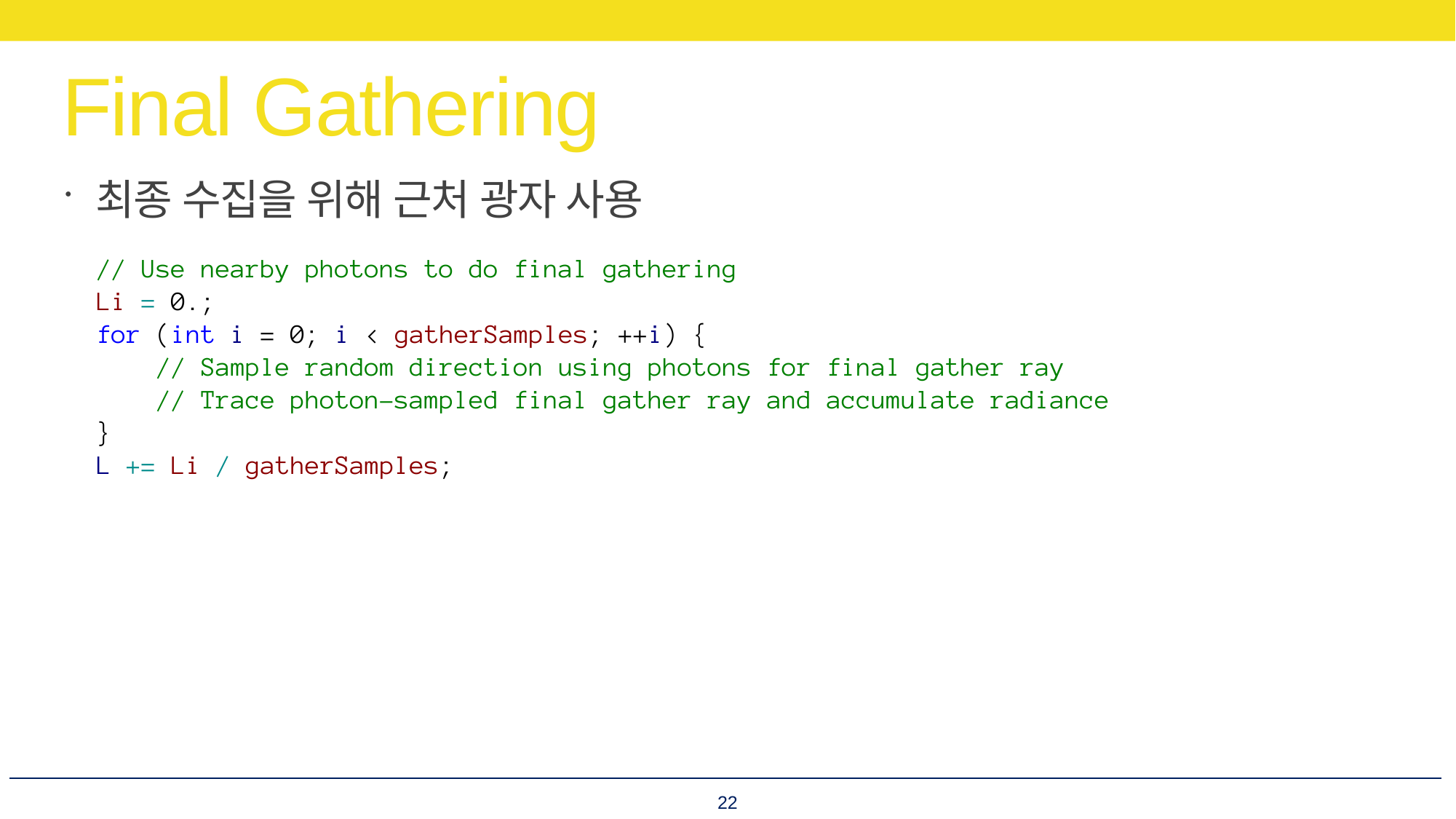

# Final Gathering
최종 수집을 위해 근처 광자 사용
// Use nearby photons to do final gathering
Li = 0.;
for (int i = 0; i < gatherSamples; ++i) {
    // Sample random direction using photons for final gather ray
    // Trace photon-sampled final gather ray and accumulate radiance
}
L += Li / gatherSamples;
22